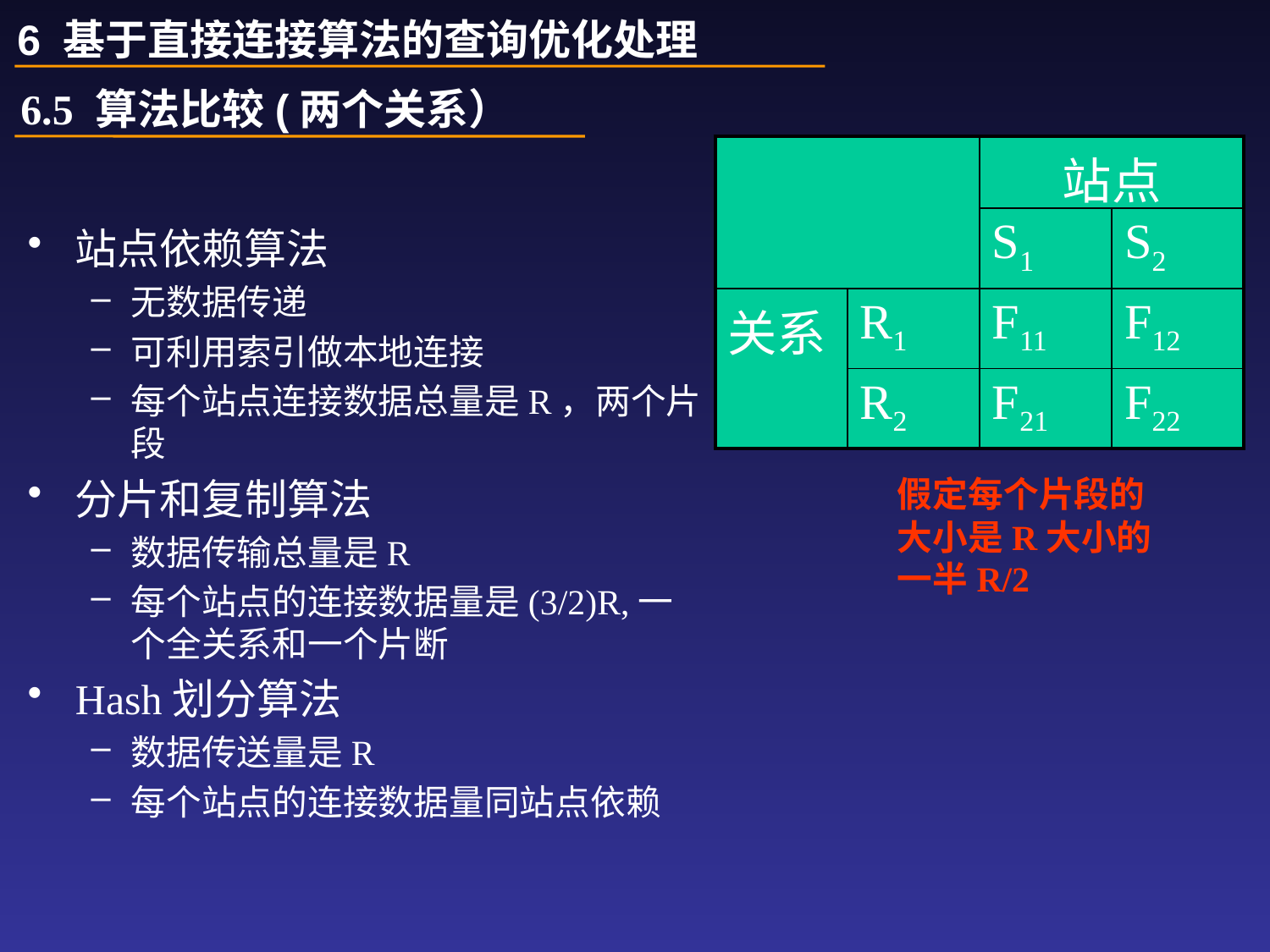

6 基于直接连接算法的查询优化处理

6.5 算法比较(两个关系）

|  |  | 站点 |  |
| --- | --- | --- | --- |
|  |  | S1 | S2 |
| 关系 | R1 | F11 | F12 |
|  | R2 | F21 | F22 |
站点依赖算法
无数据传递
可利用索引做本地连接
每个站点连接数据总量是R，两个片段
分片和复制算法
数据传输总量是R
每个站点的连接数据量是(3/2)R,一个全关系和一个片断
Hash划分算法
数据传送量是R
每个站点的连接数据量同站点依赖
假定每个片段的大小是R大小的一半R/2